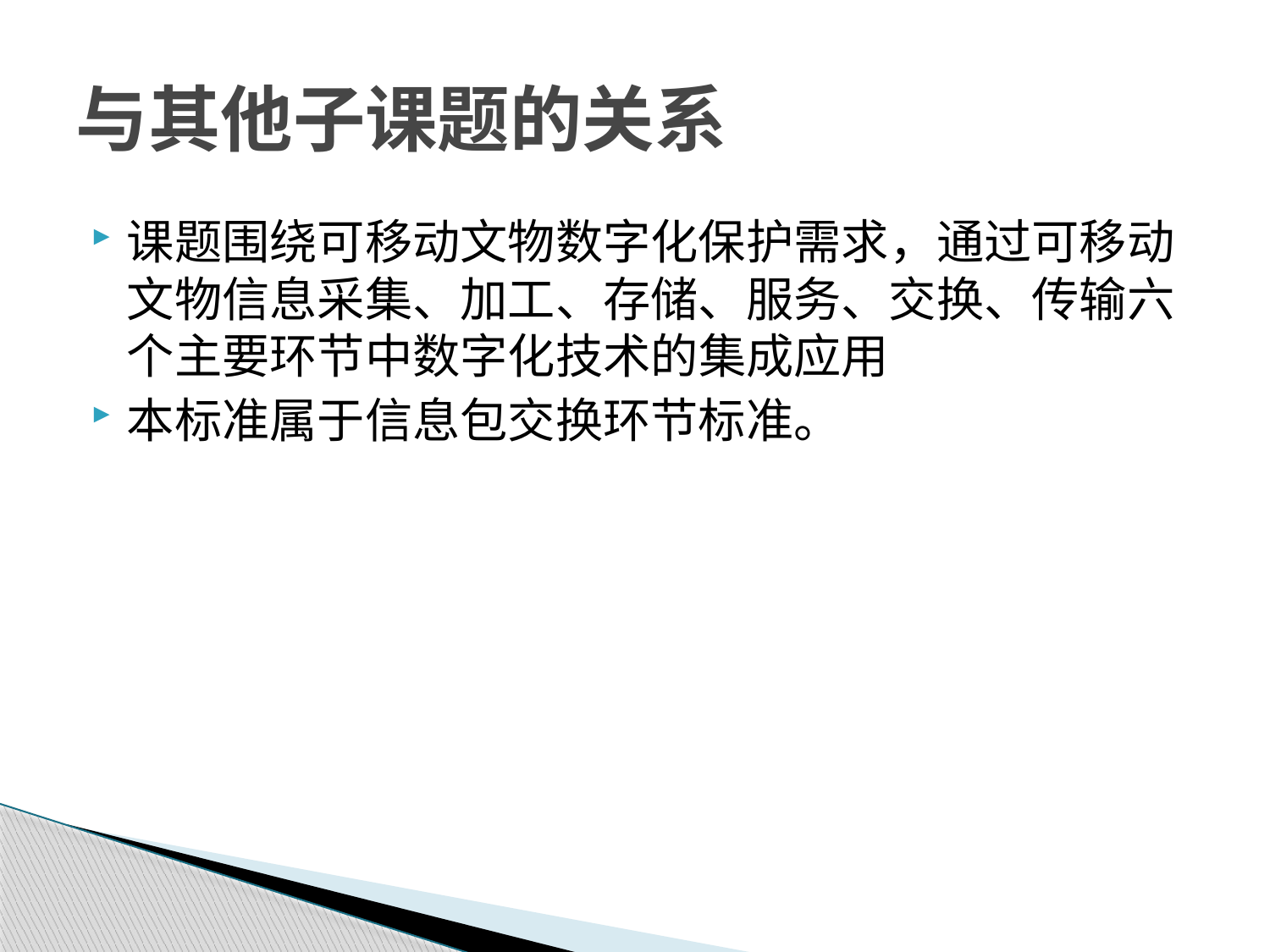

# 与其他子课题的关系
课题围绕可移动文物数字化保护需求，通过可移动文物信息采集、加工、存储、服务、交换、传输六个主要环节中数字化技术的集成应用
本标准属于信息包交换环节标准。